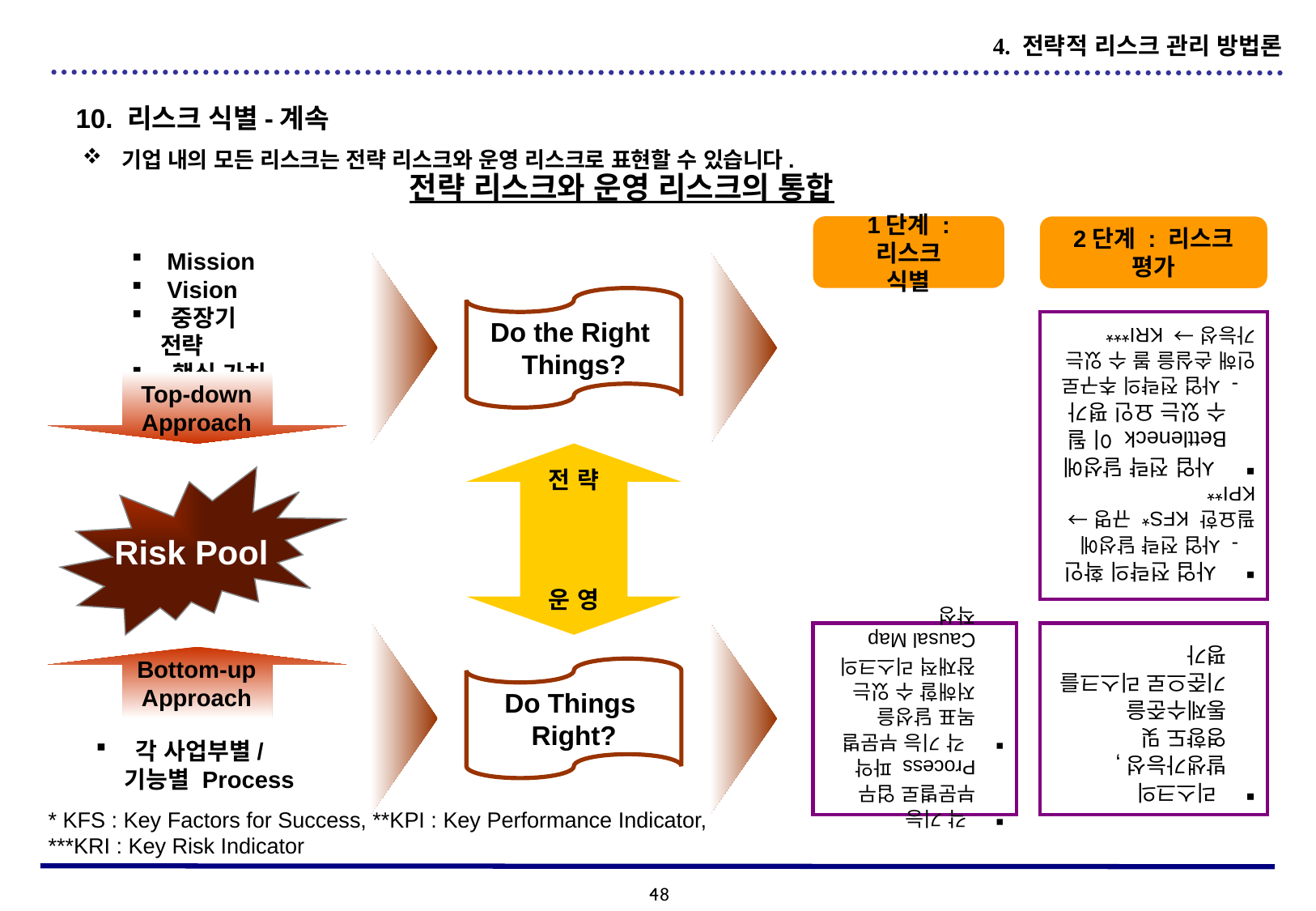

4. 전략적 리스크 관리 방법론
10. 리스크 식별-계속
 기업 내의 모든 리스크는 전략 리스크와 운영 리스크로 표현할 수 있습니다.
전략 리스크와 운영 리스크의 통합
1단계 : 리스크
식별
2단계 : 리스크
평가
 Mission
 Vision
 중장기 전략
 핵심 가치
Do the Right
Things?

 사업 전략의 확인
   - 사업 전략 달성에 필요한 KFS* 규명 → KPI**
 사업 전략 달성에 Bettleneck 이 될 수 있는 요인 평가
   - 사업 전략의 추구로 인해 손실을 볼 수 있는 가능성 → KRI***

Top-down
Approach

전 략

Risk Pool
운 영
 리스크의 발생가능성, 영향도 및 통제수준을 기준으로 리스크를 평가
 각 기능 부문별로 업무 Process 파악
 각 기능 부문별 목표 달성을 저해할 수 있는 잠재적 리스크의 Causal Map 작성

Bottom-up
Approach
Do Things
Right?

 각 사업부별/기능별 Process
* KFS : Key Factors for Success, **KPI : Key Performance Indicator, ***KRI : Key Risk Indicator